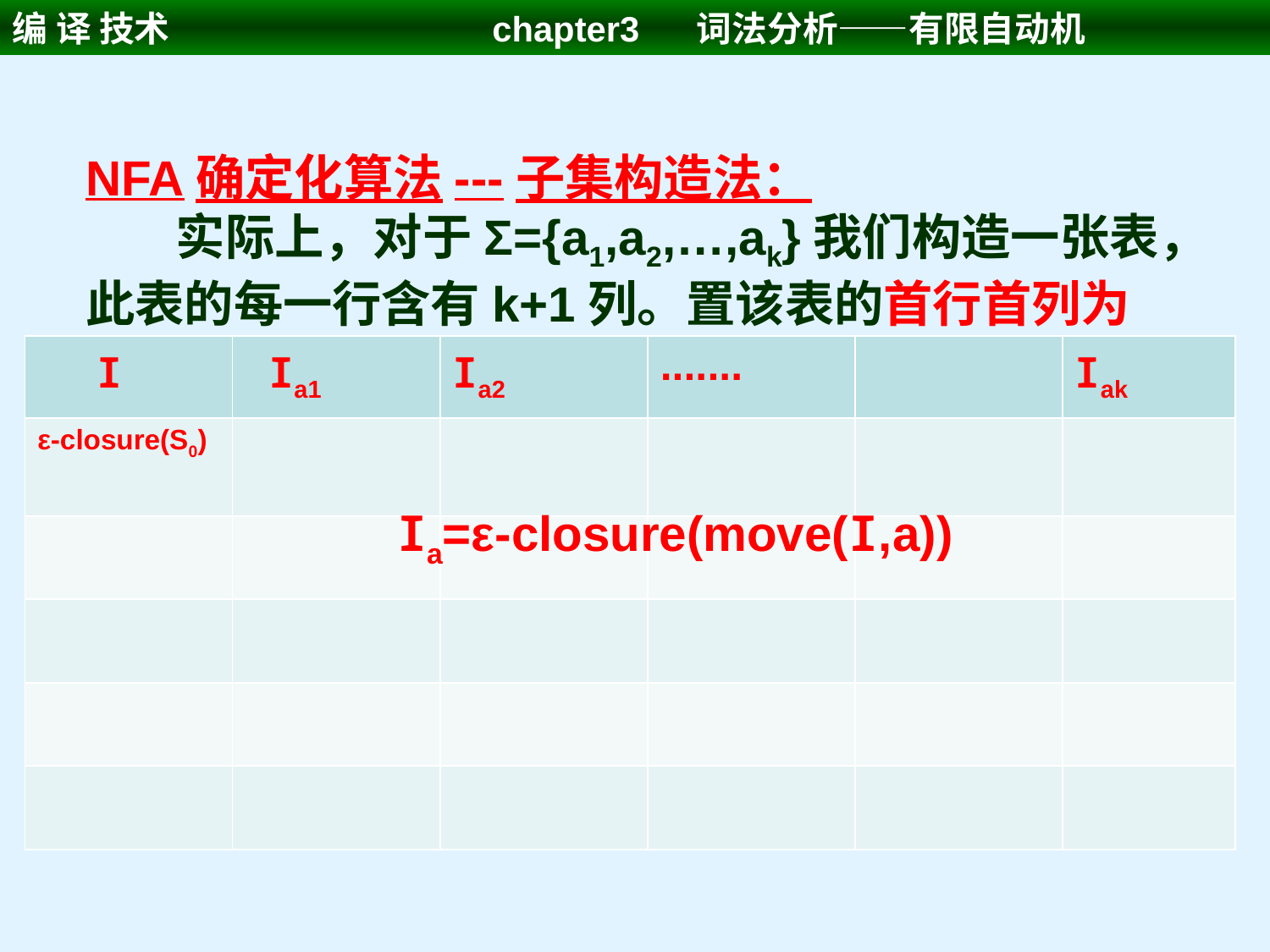

NFA确定化算法---子集构造法：
       实际上，对于Σ={a1,a2,…,ak}我们构造一张表，此表的每一行含有k+1列。置该表的首行首列为
。
| I | Ia1 | Ia2 | ....... |  | Iak |
| --- | --- | --- | --- | --- | --- |
| ε-closure(S0) |  |  |  |  |  |
|  |  |  |  |  |  |
|  |  |  |  |  |  |
|  |  |  |  |  |  |
|  |  |  |  |  |  |
Ia=ε-closure(move(I,a))